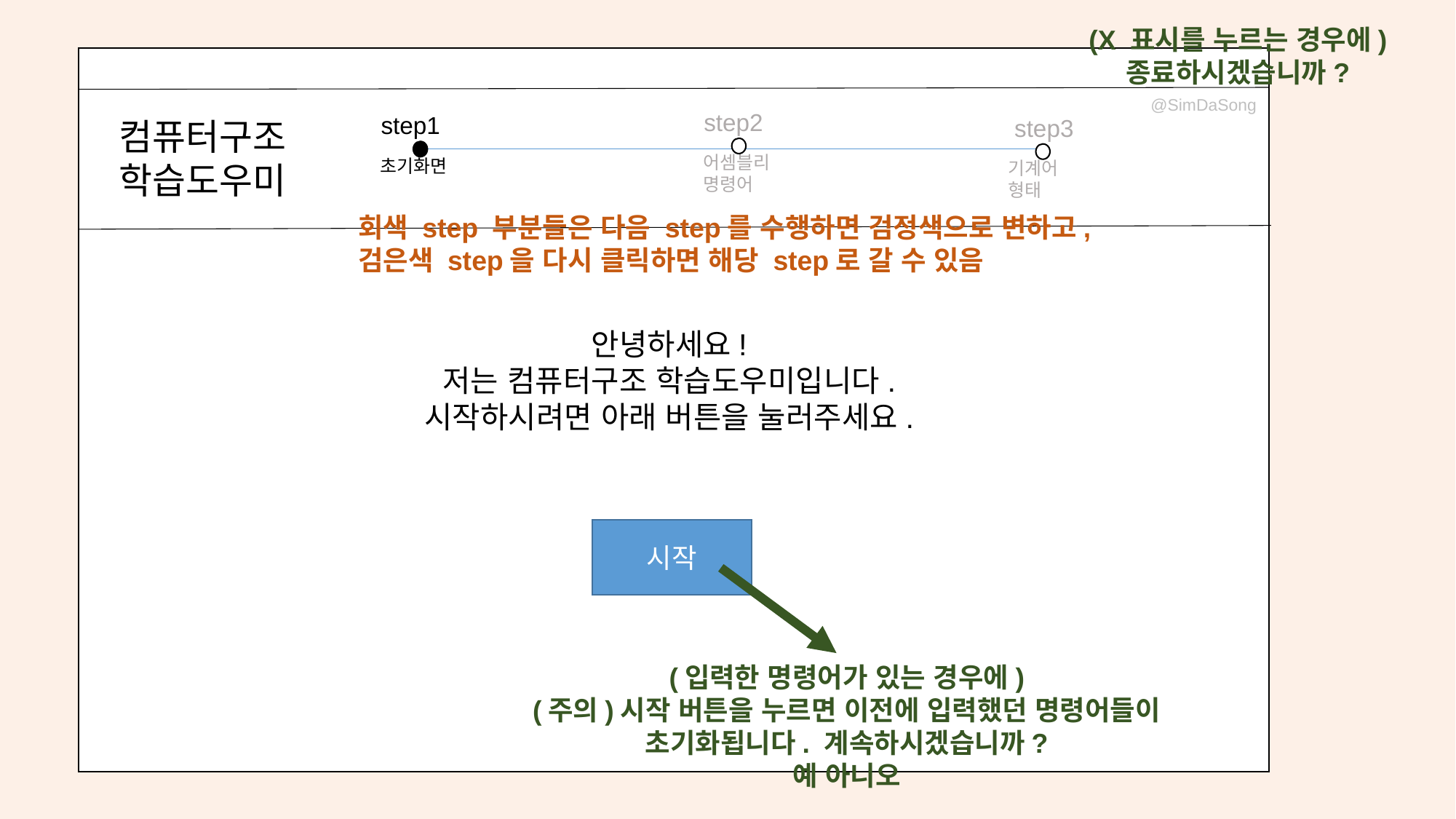

(X 표시를 누르는 경우에)
종료하시겠습니까?

@SimDaSong
step2
step1
step3
컴퓨터구조
학습도우미

어셈블리
명령어
초기화면
기계어 형태
회색 step 부분들은 다음 step를 수행하면 검정색으로 변하고,
검은색 step을 다시 클릭하면 해당 step로 갈 수 있음
안녕하세요!
저는 컴퓨터구조 학습도우미입니다.
시작하시려면 아래 버튼을 눌러주세요.
시작
(입력한 명령어가 있는 경우에)
(주의)시작 버튼을 누르면 이전에 입력했던 명령어들이 초기화됩니다. 계속하시겠습니까?
예 아니오